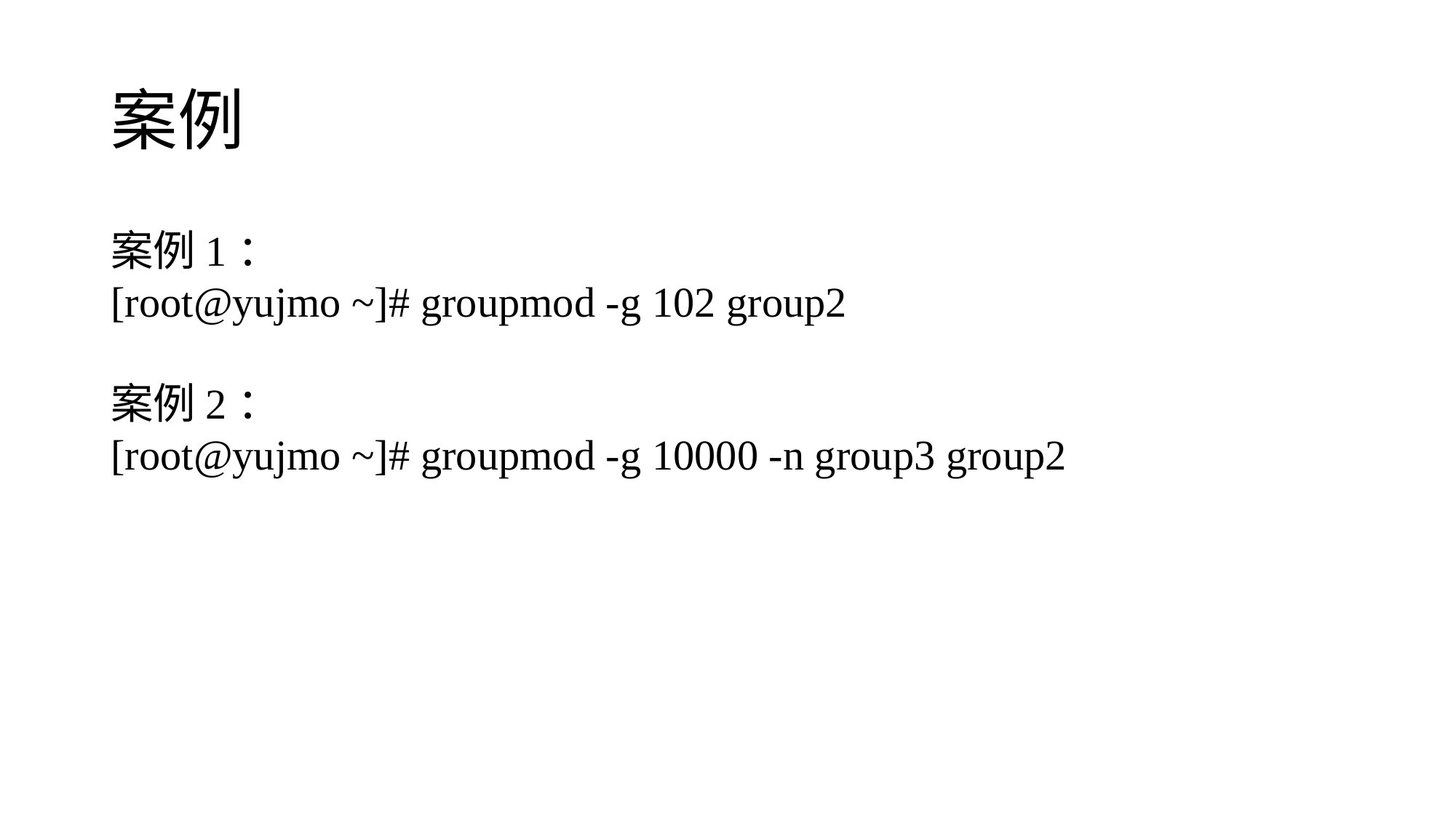

# 案例
案例1：
[root@yujmo ~]# groupmod -g 102 group2

案例2：
[root@yujmo ~]# groupmod -g 10000 -n group3 group2